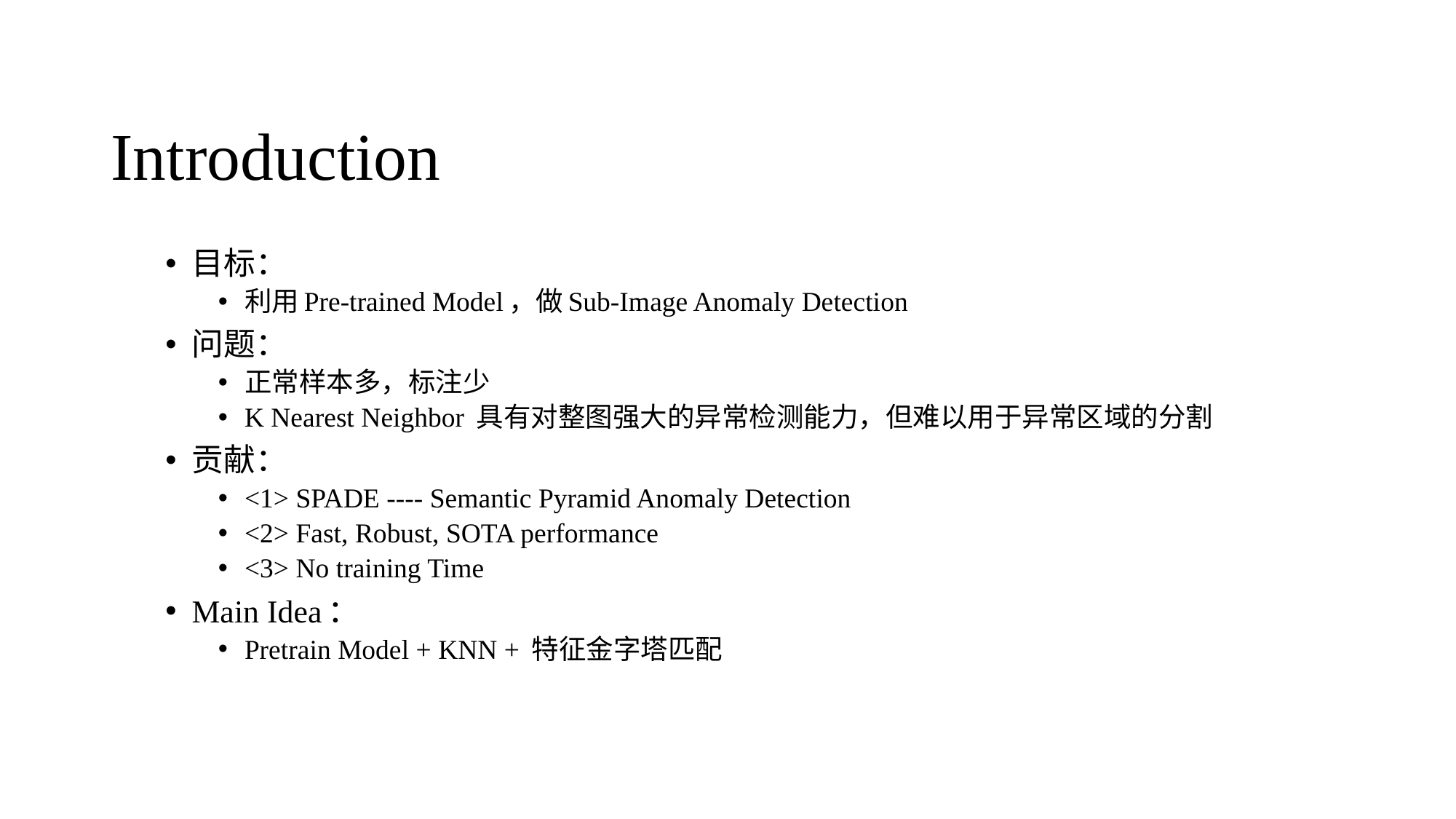

# Introduction

目标：
利用Pre-trained Model，做Sub-Image Anomaly Detection
问题：
正常样本多，标注少
K Nearest Neighbor 具有对整图强大的异常检测能力，但难以用于异常区域的分割
贡献：
<1> SPADE ---- Semantic Pyramid Anomaly Detection
<2> Fast, Robust, SOTA performance
<3> No training Time
Main Idea：
Pretrain Model + KNN + 特征金字塔匹配